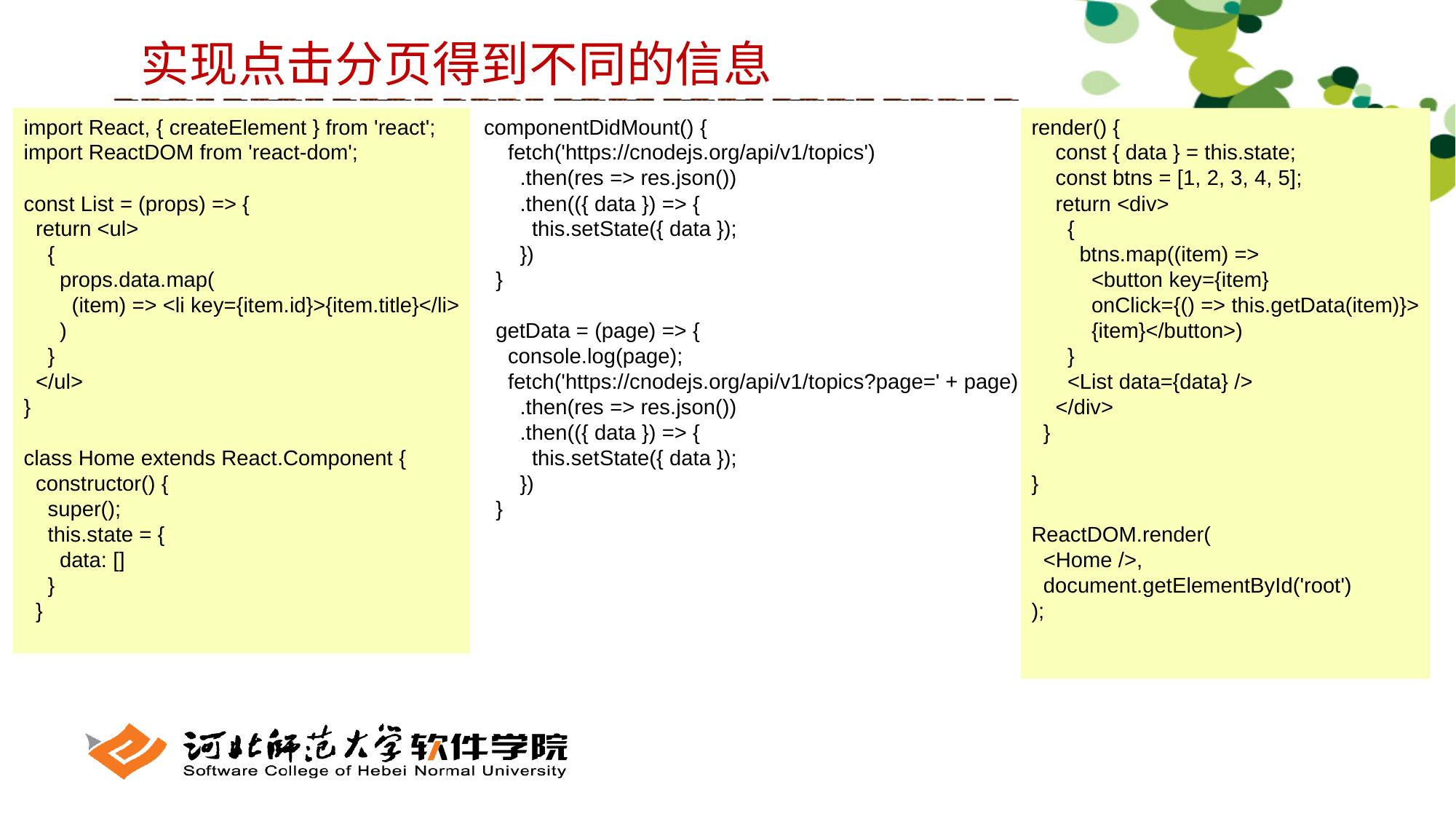

实现点击分页得到不同的信息
import React, { createElement } from 'react';
import ReactDOM from 'react-dom';

const List = (props) => {
  return <ul>
    {
      props.data.map(
        (item) => <li key={item.id}>{item.title}</li>
      )
    }
  </ul>
}

class Home extends React.Component {
  constructor() {
    super();
    this.state = {
      data: []
    }
  }

componentDidMount() {
    fetch('https://cnodejs.org/api/v1/topics')
      .then(res => res.json())
      .then(({ data }) => {
        this.setState({ data });
      })
  }

  getData = (page) => {
    console.log(page);
    fetch('https://cnodejs.org/api/v1/topics?page=' + page)
      .then(res => res.json())
      .then(({ data }) => {
        this.setState({ data });
      })
  }

render() {
    const { data } = this.state;
    const btns = [1, 2, 3, 4, 5];
    return <div>
      {
        btns.map((item) =>
          <button key={item}
          onClick={() => this.getData(item)}>
          {item}</button>)
      }
      <List data={data} />
    </div>
  }

}

ReactDOM.render(
  <Home />,
  document.getElementById('root')
);